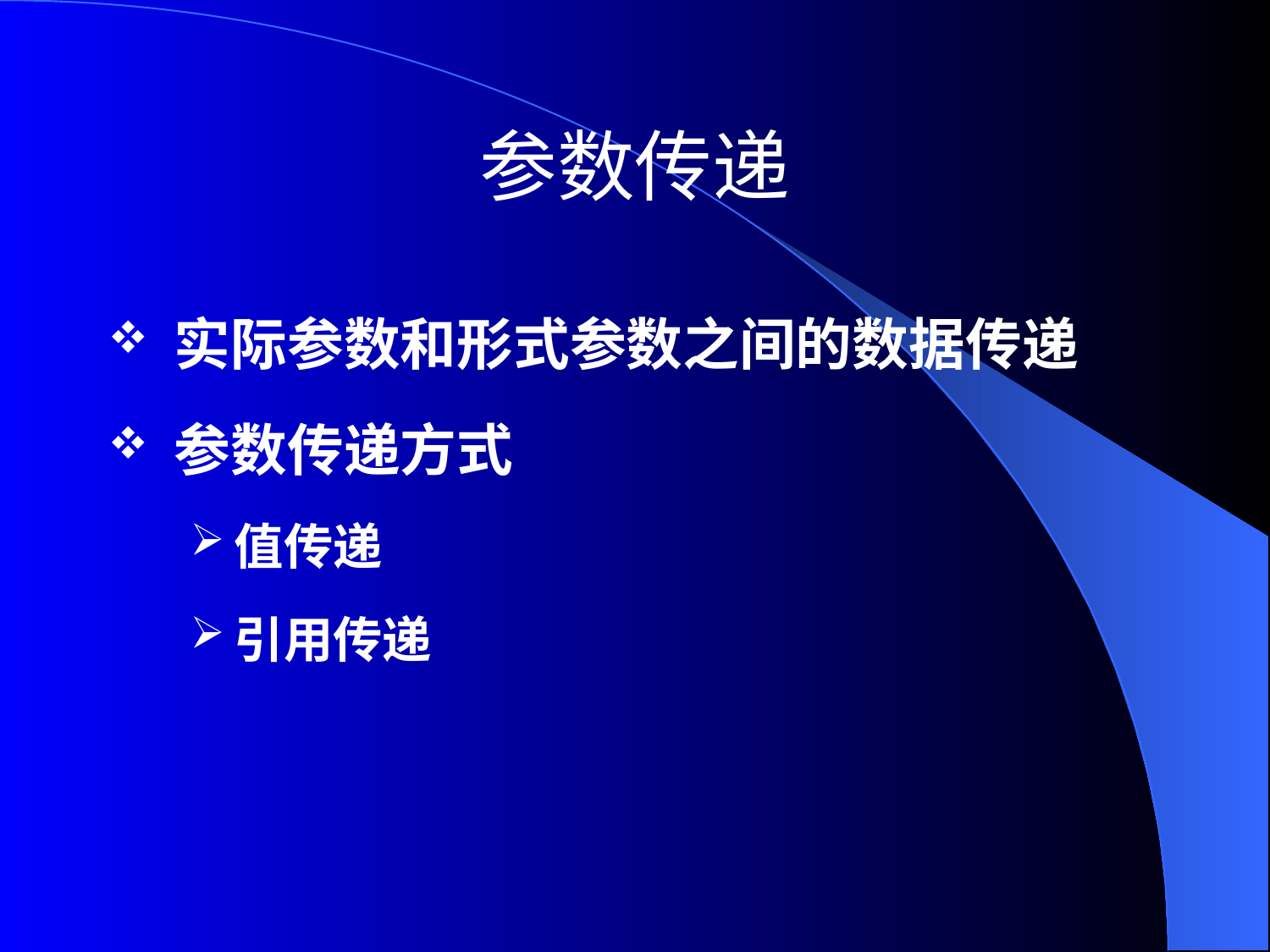

# 参数传递
实际参数和形式参数之间的数据传递
参数传递方式
值传递
引用传递